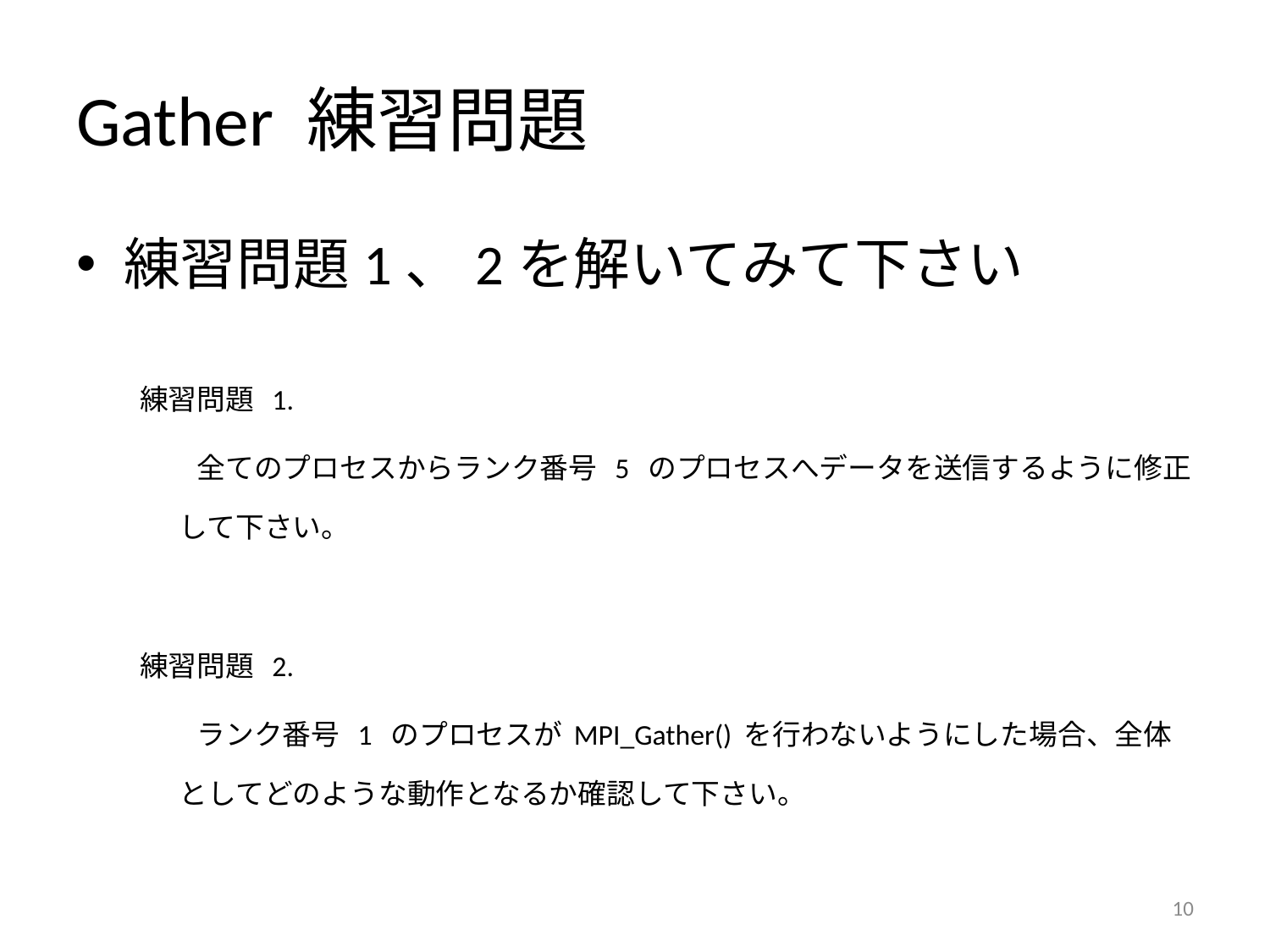

# Gather 練習問題
練習問題1、2を解いてみて下さい

練習問題 1.
　　全てのプロセスからランク番号 5 のプロセスへデータを送信するように修正して下さい。

練習問題 2.
　　ランク番号 1 のプロセスがMPI_Gather()を行わないようにした場合、全体としてどのような動作となるか確認して下さい。
10